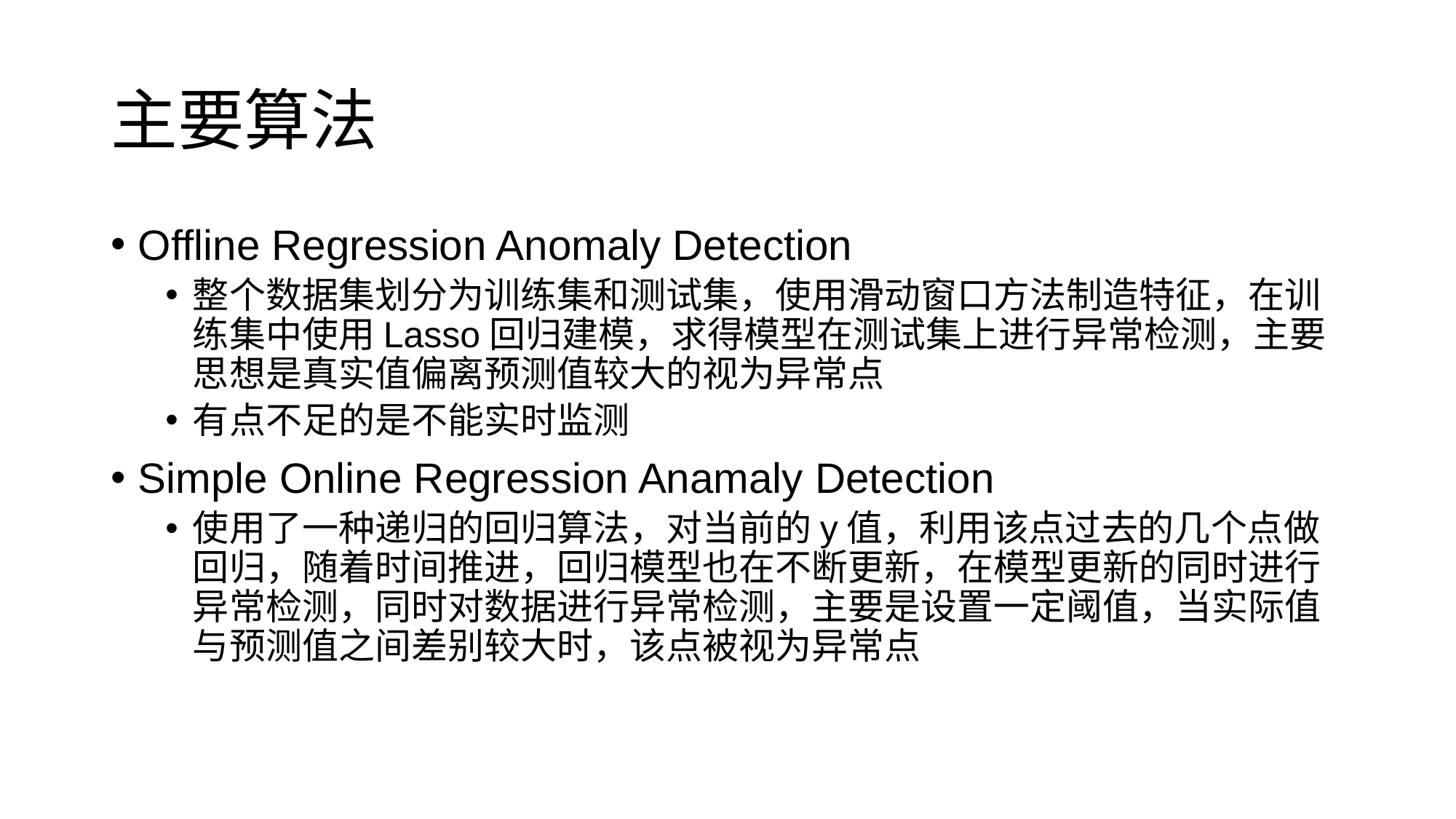

# 主要算法
Offline Regression Anomaly Detection
整个数据集划分为训练集和测试集，使用滑动窗口方法制造特征，在训练集中使用Lasso回归建模，求得模型在测试集上进行异常检测，主要思想是真实值偏离预测值较大的视为异常点
有点不足的是不能实时监测
Simple Online Regression Anamaly Detection
使用了一种递归的回归算法，对当前的y值，利用该点过去的几个点做回归，随着时间推进，回归模型也在不断更新，在模型更新的同时进行异常检测，同时对数据进行异常检测，主要是设置一定阈值，当实际值与预测值之间差别较大时，该点被视为异常点